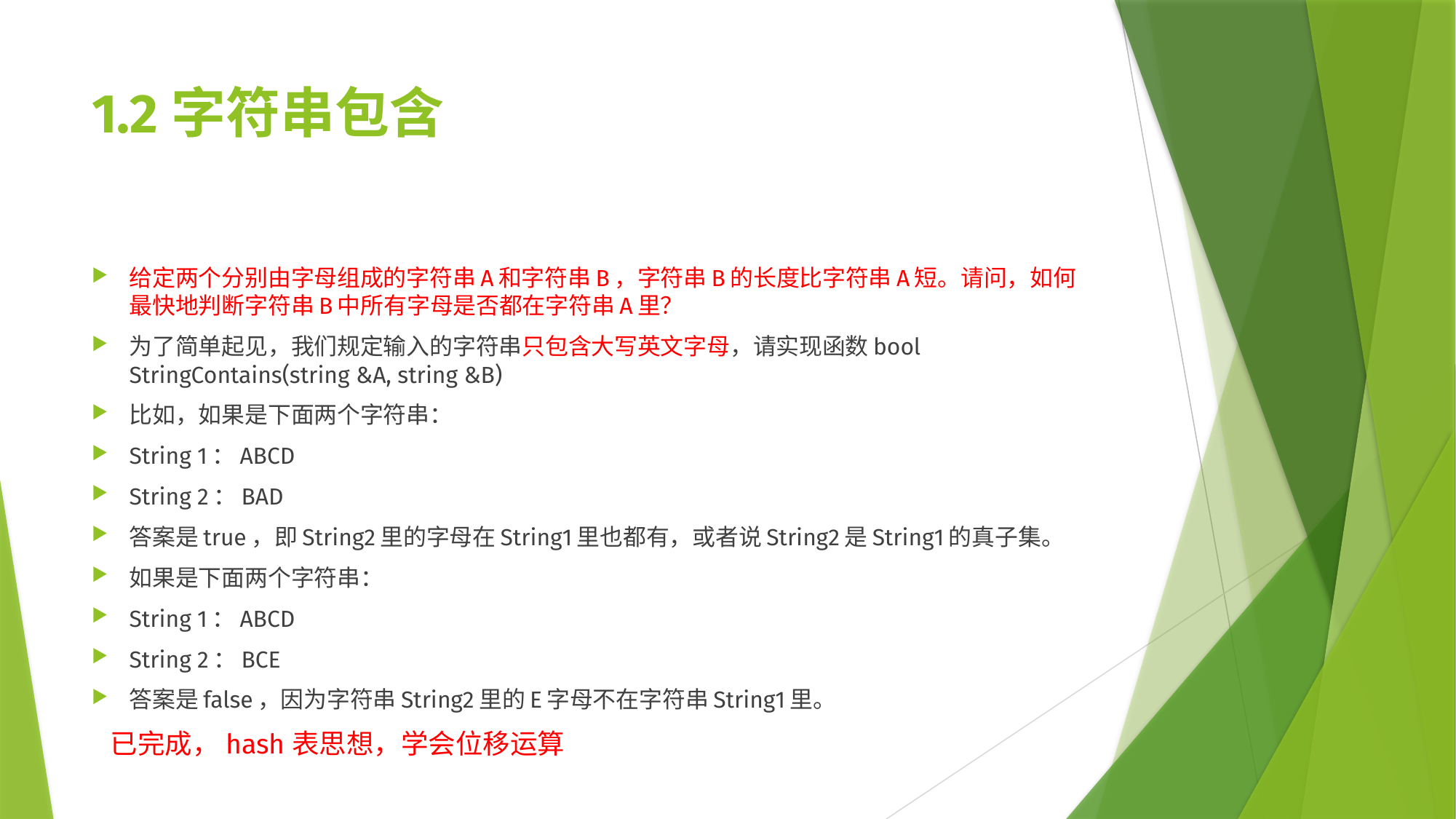

# 1.2字符串包含
给定两个分别由字母组成的字符串A和字符串B，字符串B的长度比字符串A短。请问，如何最快地判断字符串B中所有字母是否都在字符串A里？
为了简单起见，我们规定输入的字符串只包含大写英文字母，请实现函数bool StringContains(string &A, string &B)
比如，如果是下面两个字符串：
String 1：ABCD
String 2：BAD
答案是true，即String2里的字母在String1里也都有，或者说String2是String1的真子集。
如果是下面两个字符串：
String 1：ABCD
String 2：BCE
答案是false，因为字符串String2里的E字母不在字符串String1里。

已完成，hash表思想，学会位移运算